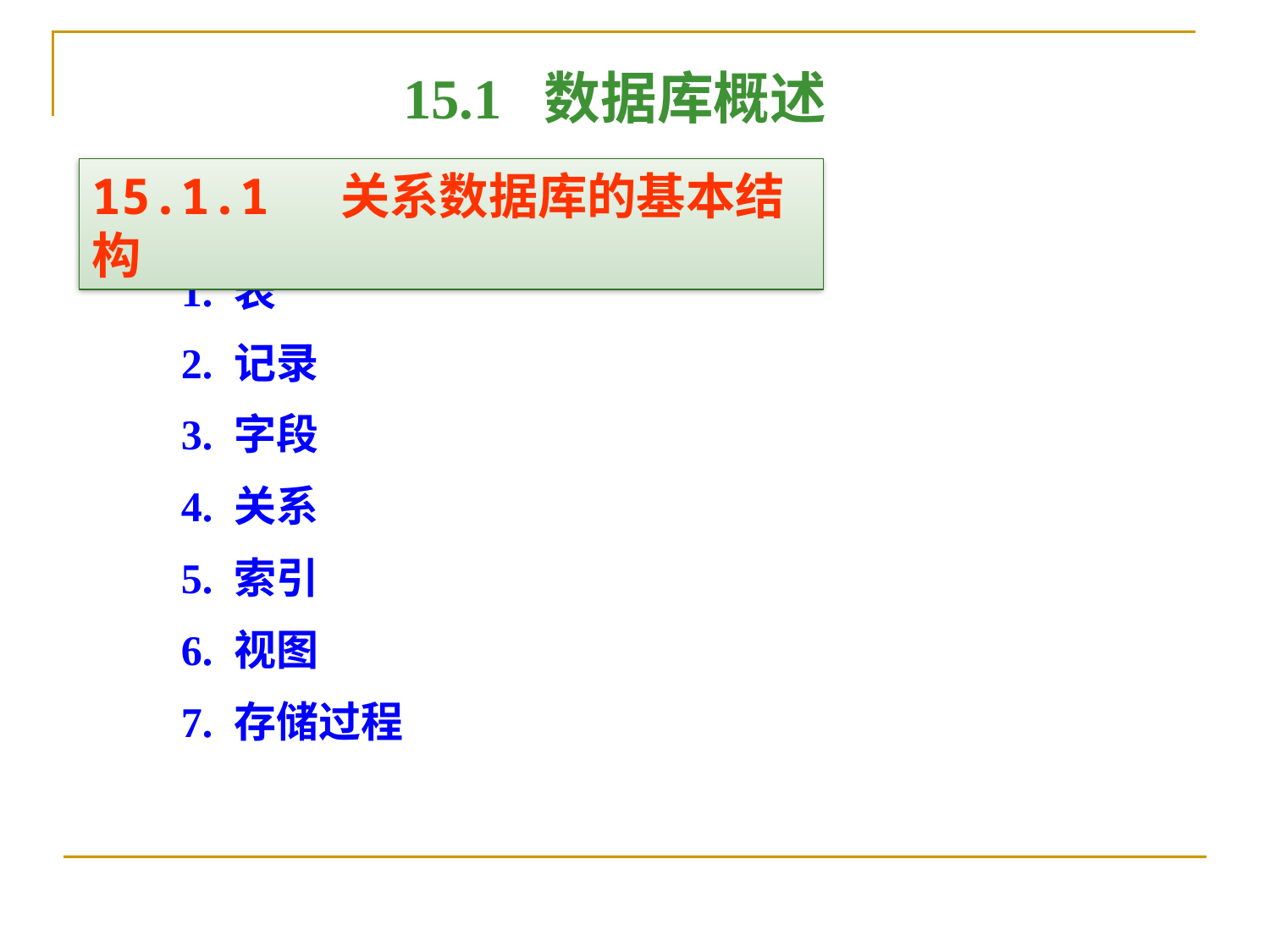

15.1  数据库概述
15.1.1  关系数据库的基本结构
1. 表
2. 记录
3. 字段
4. 关系
5. 索引
6. 视图
7. 存储过程